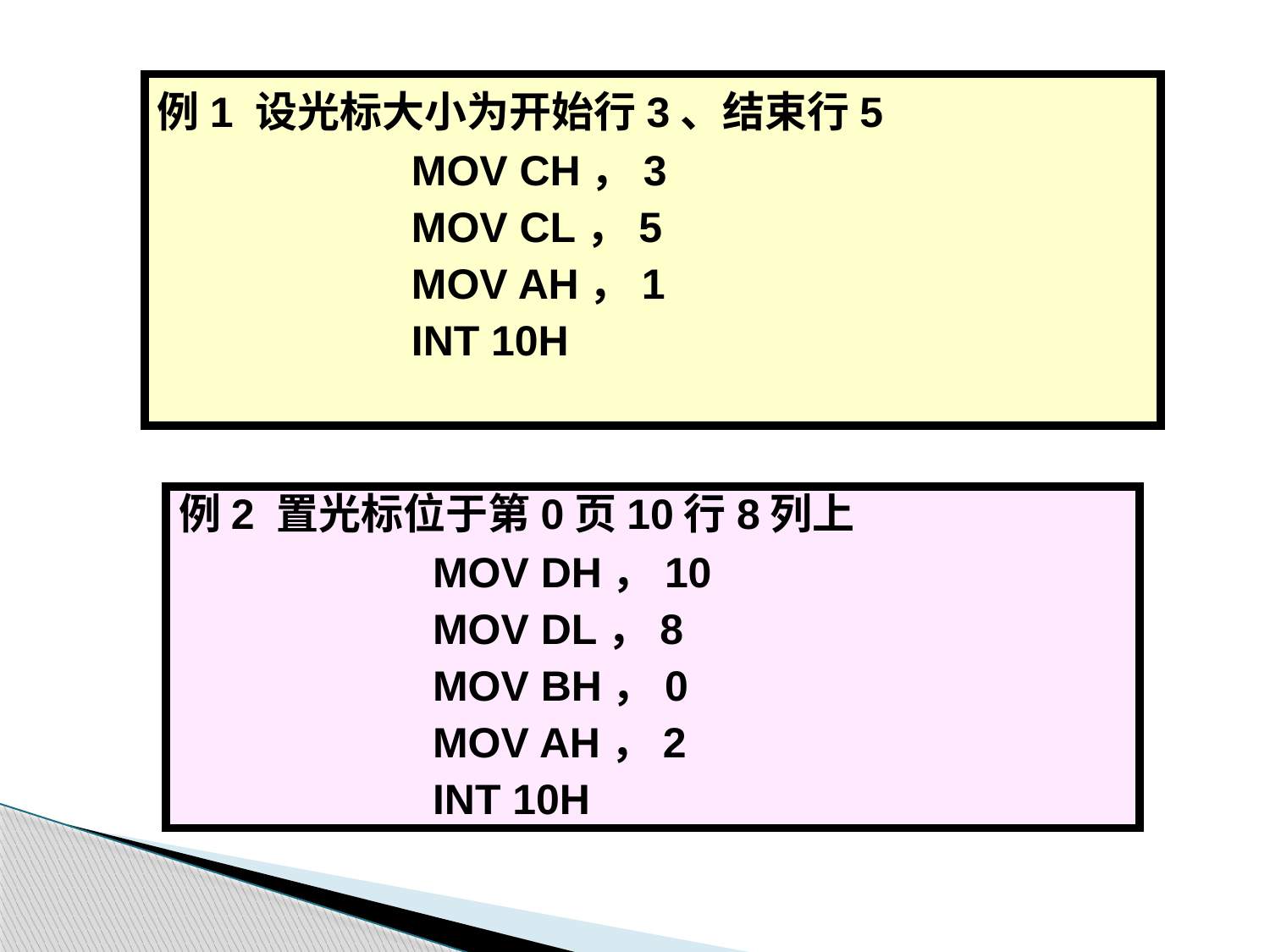

例1 设光标大小为开始行3、结束行5
		MOV CH，3
		MOV CL，5
		MOV AH，1
		INT 10H

例2 置光标位于第0页10行8列上
		MOV DH，10
		MOV DL，8
		MOV BH，0
		MOV AH，2
		INT 10H